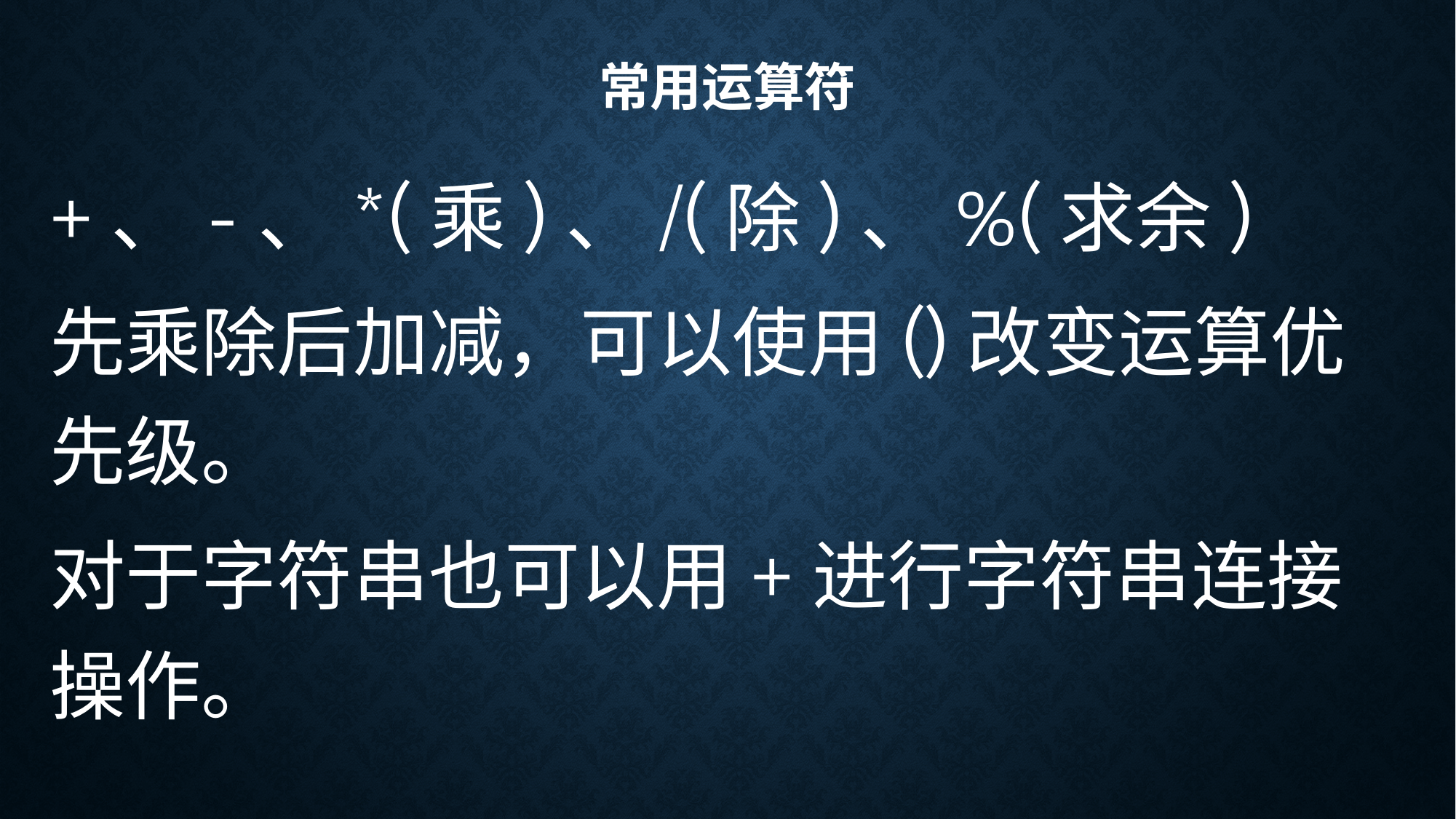

# 常用运算符
+、-、*(乘)、/(除)、%(求余)
先乘除后加减，可以使用()改变运算优先级。
对于字符串也可以用+进行字符串连接操作。